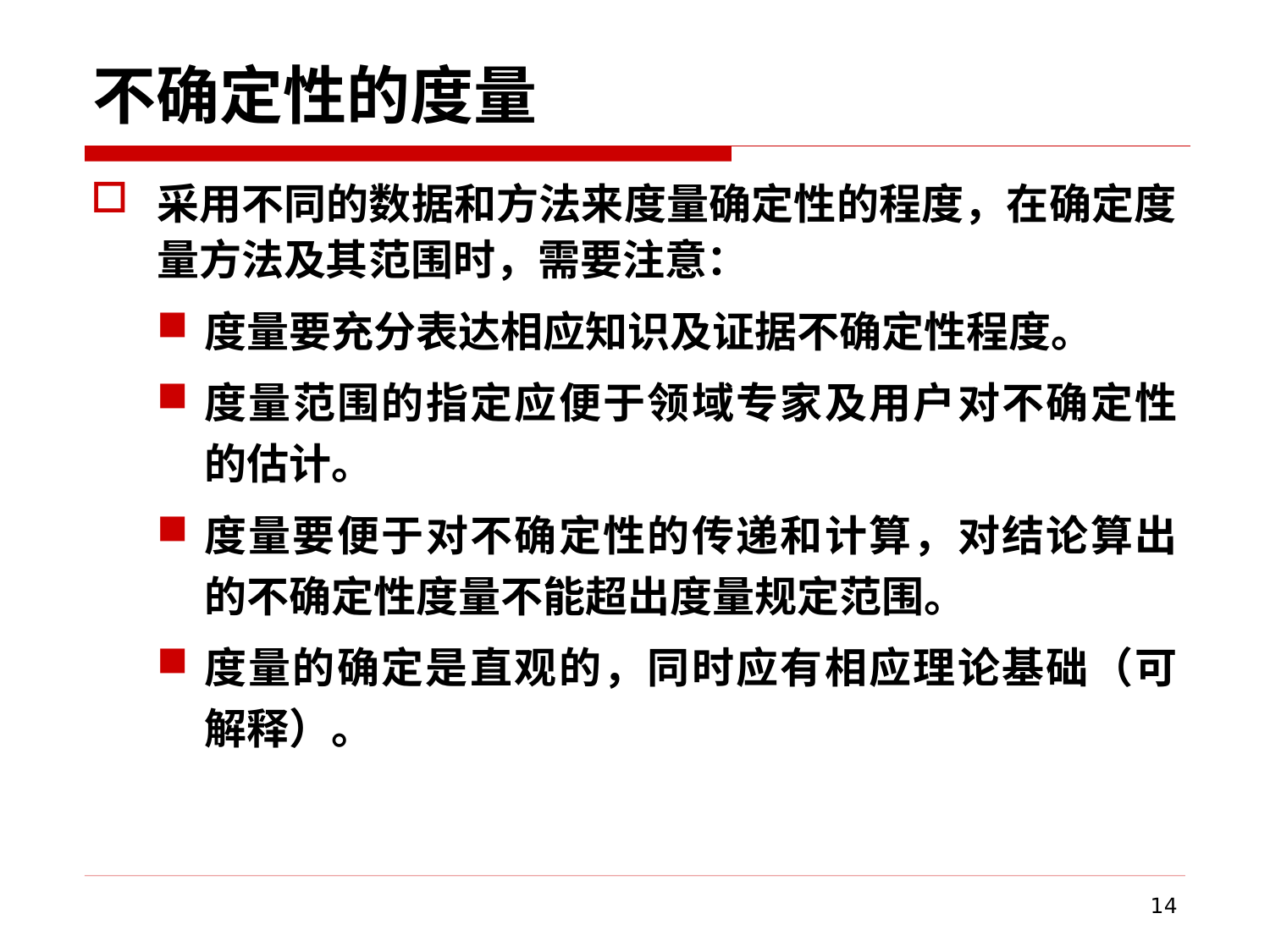

# 不确定性的度量
采用不同的数据和方法来度量确定性的程度，在确定度量方法及其范围时，需要注意：
度量要充分表达相应知识及证据不确定性程度。
度量范围的指定应便于领域专家及用户对不确定性的估计。
度量要便于对不确定性的传递和计算，对结论算出的不确定性度量不能超出度量规定范围。
度量的确定是直观的，同时应有相应理论基础（可解释）。

14